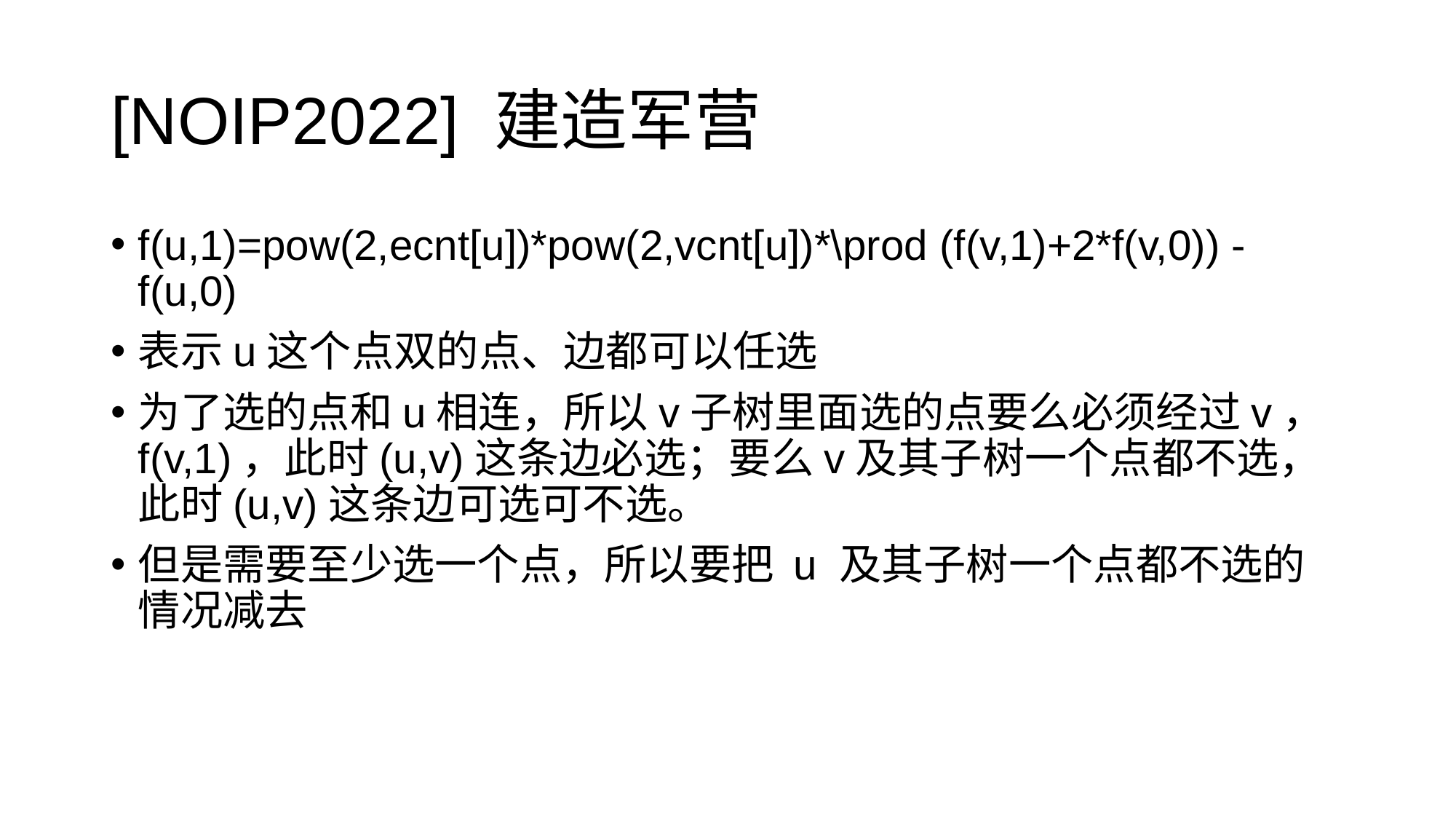

# [NOIP2022] 建造军营
f(u,1)=pow(2,ecnt[u])*pow(2,vcnt[u])*\prod (f(v,1)+2*f(v,0)) - f(u,0)
表示u这个点双的点、边都可以任选
为了选的点和u相连，所以v子树里面选的点要么必须经过v，f(v,1)，此时(u,v)这条边必选；要么v及其子树一个点都不选，此时(u,v)这条边可选可不选。
但是需要至少选一个点，所以要把 u 及其子树一个点都不选的情况减去